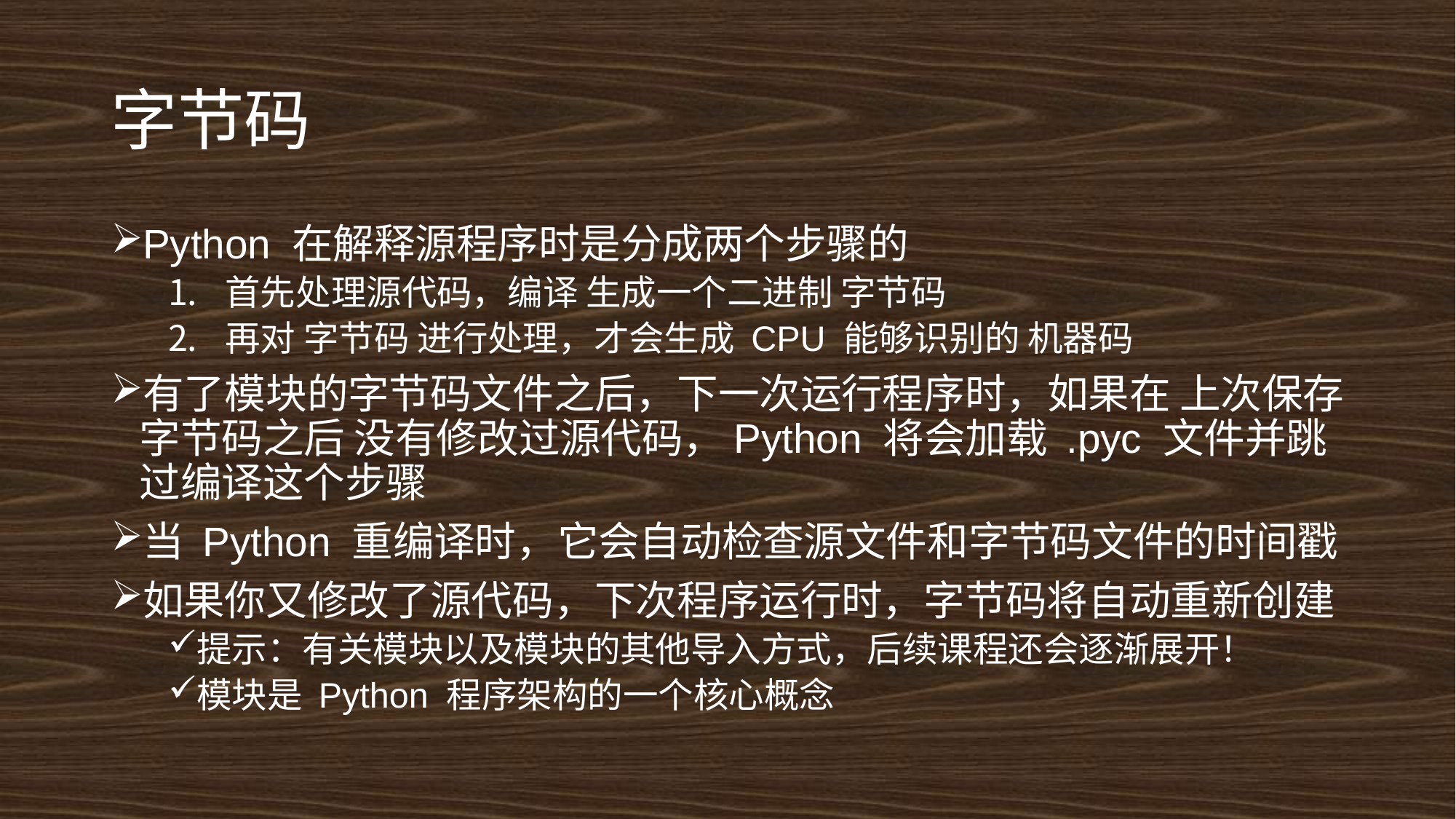

# 字节码
Python 在解释源程序时是分成两个步骤的
首先处理源代码，编译 生成一个二进制 字节码
再对 字节码 进行处理，才会生成 CPU 能够识别的 机器码
有了模块的字节码文件之后，下一次运行程序时，如果在 上次保存字节码之后 没有修改过源代码，Python 将会加载 .pyc 文件并跳过编译这个步骤
当 Python 重编译时，它会自动检查源文件和字节码文件的时间戳
如果你又修改了源代码，下次程序运行时，字节码将自动重新创建
提示：有关模块以及模块的其他导入方式，后续课程还会逐渐展开！
模块是 Python 程序架构的一个核心概念